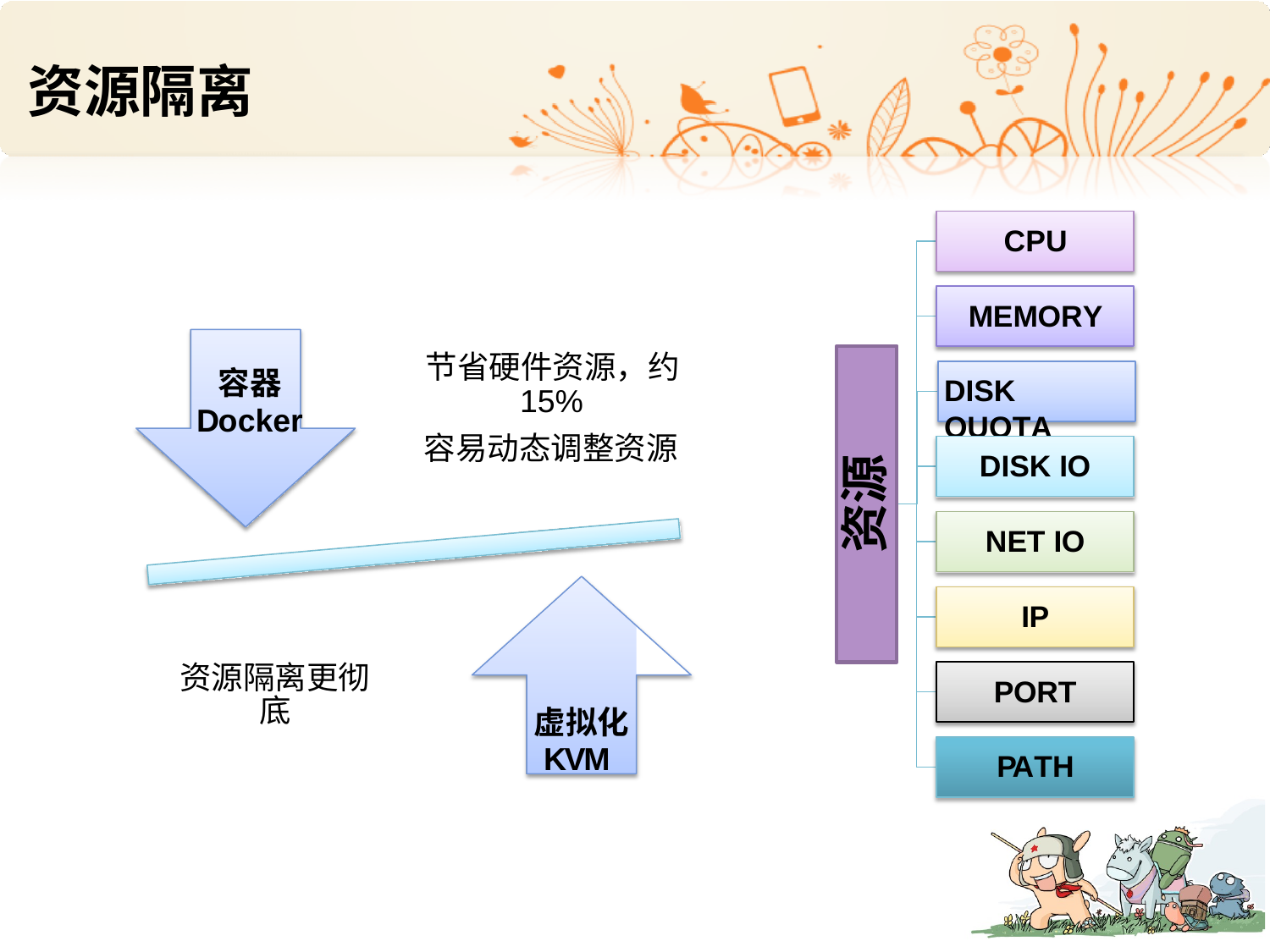

# 资源隔离

CPU

MEMORY

节省硬件资源，约 15%
容易动态调整资源

容器 Docker

DISK QUOTA

DISK IO
资源

NET IO

IP

资源隔离更彻 底
PORT
虚拟化 KVM

PATH